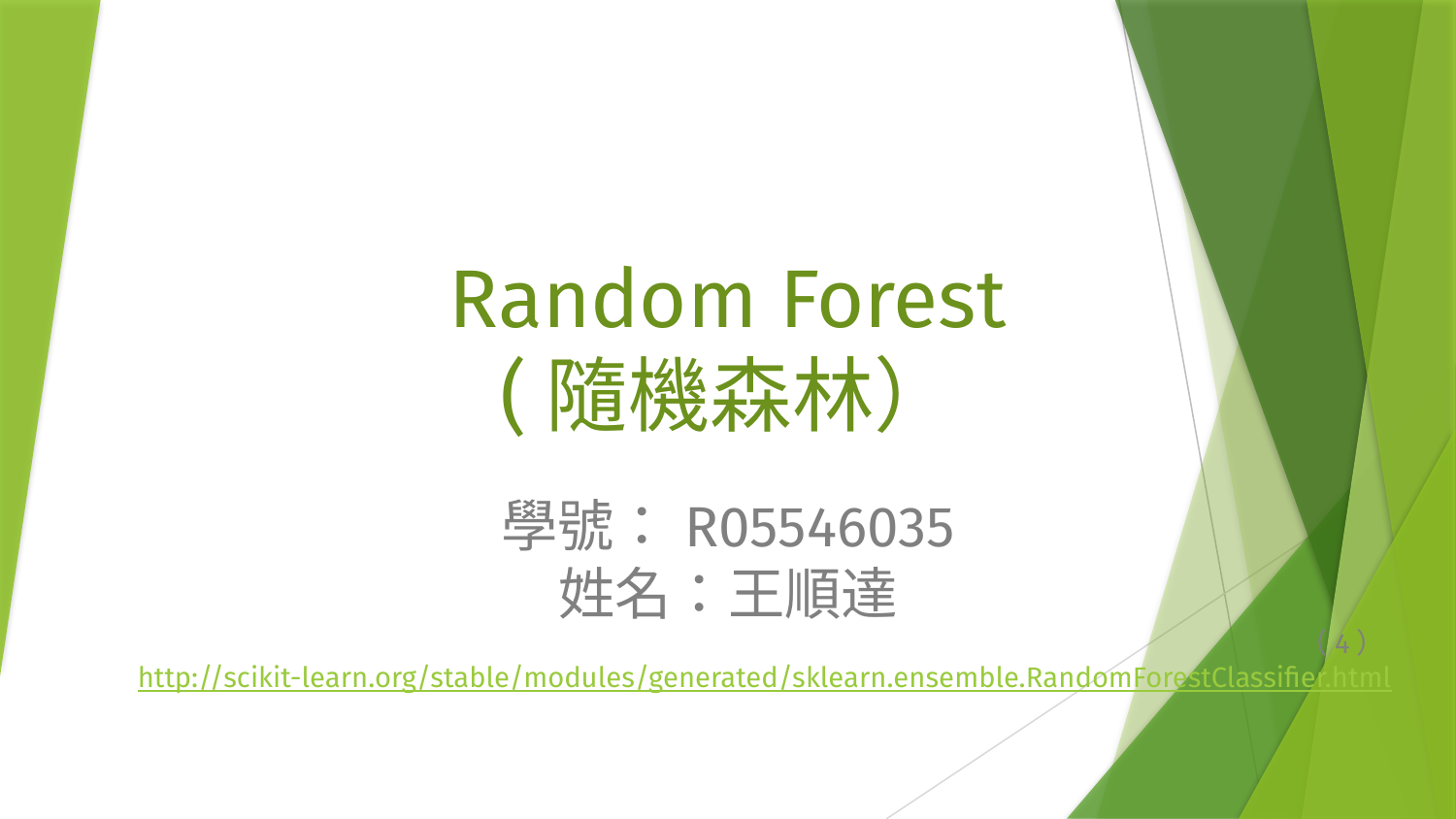

# Random Forest (隨機森林）
學號：R05546035
姓名：王順達
（4）http://scikit-learn.org/stable/modules/generated/sklearn.ensemble.RandomForestClassifier.html